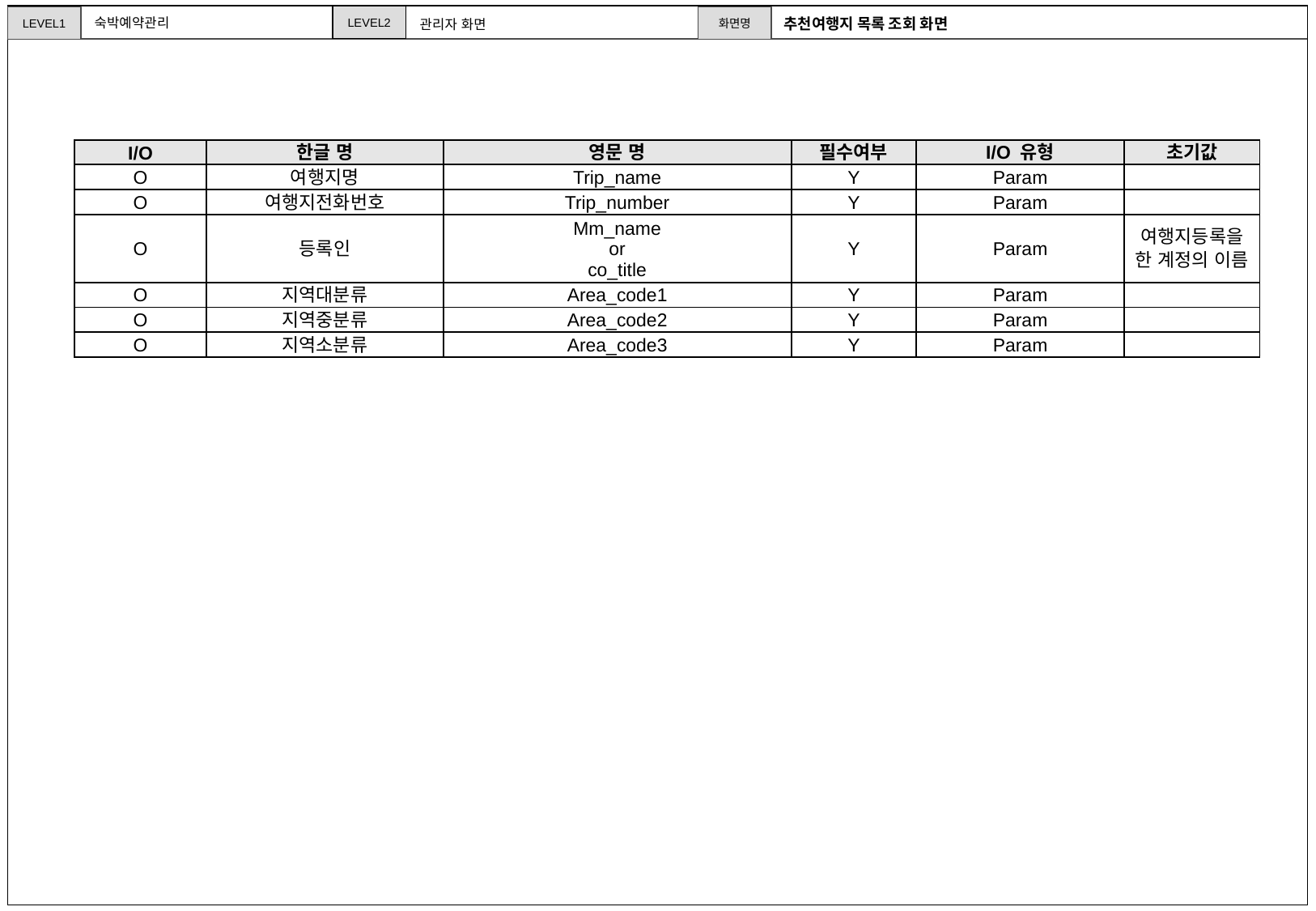

추천여행지 목록 조회 화면
숙박예약관리
관리자 화면
| I/O | 한글 명 | 영문 명 | 필수여부 | I/O 유형 | 초기값 |
| --- | --- | --- | --- | --- | --- |
| O | 여행지명 | Trip\_name | Y | Param |  |
| O | 여행지전화번호 | Trip\_number | Y | Param |  |
| O | 등록인 | Mm\_name or co\_title | Y | Param | 여행지등록을 한 계정의 이름 |
| O | 지역대분류 | Area\_code1 | Y | Param |  |
| O | 지역중분류 | Area\_code2 | Y | Param |  |
| O | 지역소분류 | Area\_code3 | Y | Param |  |